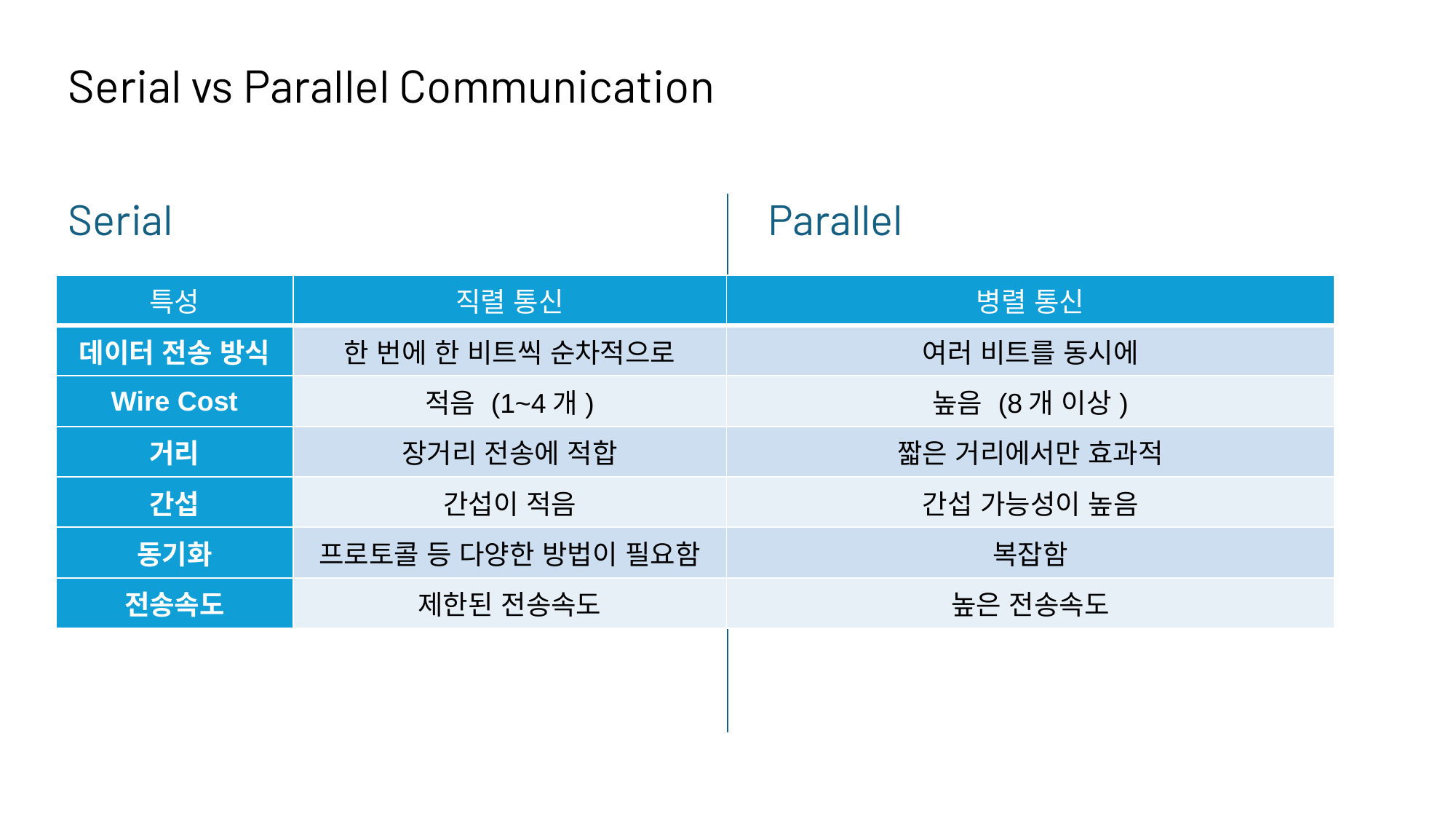

# Serial vs Parallel Communication
Serial

Parallel

| 특성 | 직렬 통신 | 병렬 통신 |
| --- | --- | --- |
| 데이터 전송 방식 | 한 번에 한 비트씩 순차적으로 | 여러 비트를 동시에 |
| Wire Cost | 적음 (1~4개) | 높음 (8개 이상) |
| 거리 | 장거리 전송에 적합 | 짧은 거리에서만 효과적 |
| 간섭 | 간섭이 적음 | 간섭 가능성이 높음 |
| 동기화 | 프로토콜 등 다양한 방법이 필요함 | 복잡함 |
| 전송속도 | 제한된 전송속도 | 높은 전송속도 |